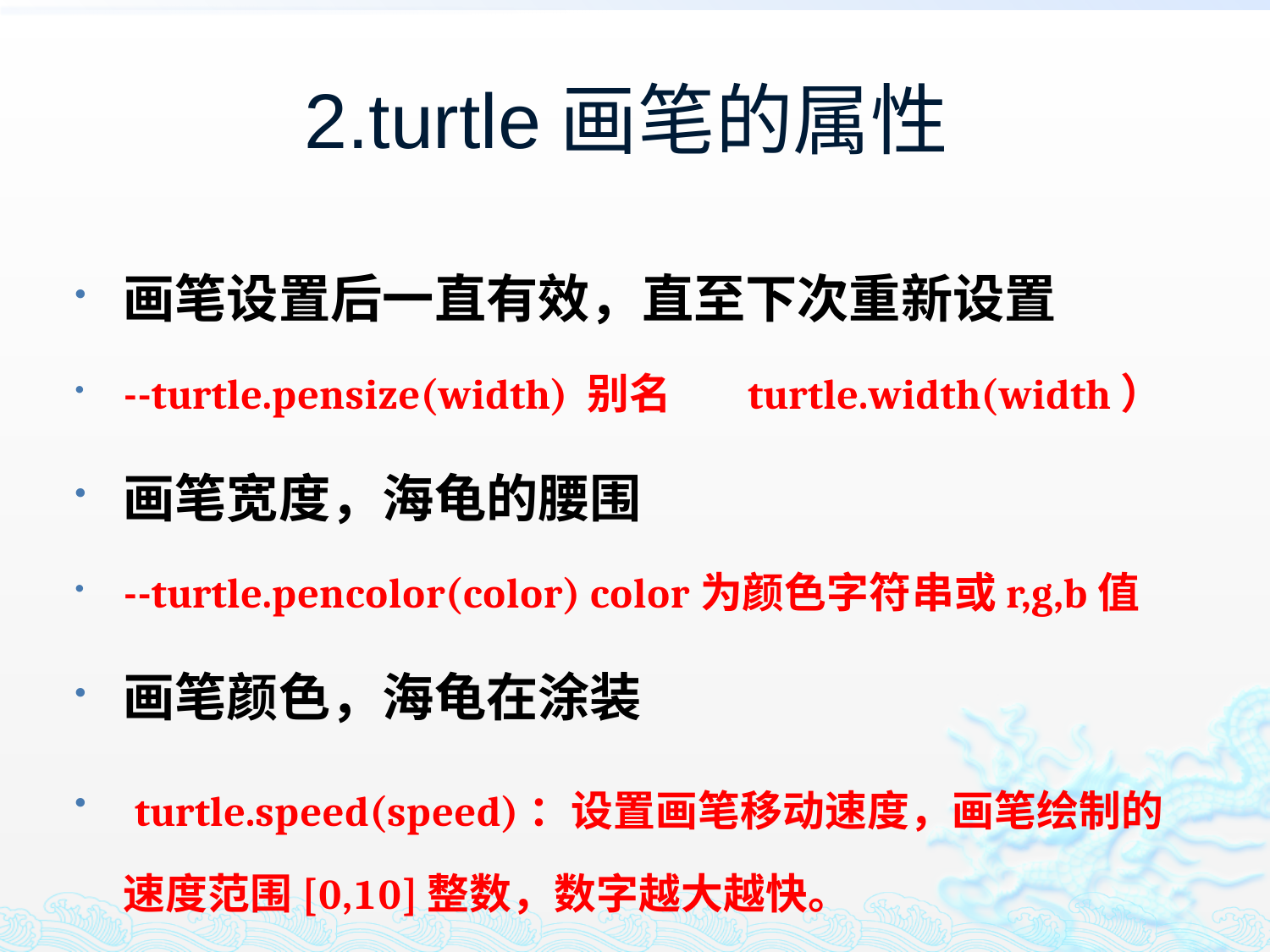

# 2.turtle画笔的属性
画笔设置后一直有效，直至下次重新设置
--turtle.pensize(width) 别名       turtle.width(width）
画笔宽度，海龟的腰围
--turtle.pencolor(color) color为颜色字符串或r,g,b值
画笔颜色，海龟在涂装
 turtle.speed(speed)：设置画笔移动速度，画笔绘制的速度范围[0,10]整数，数字越大越快。